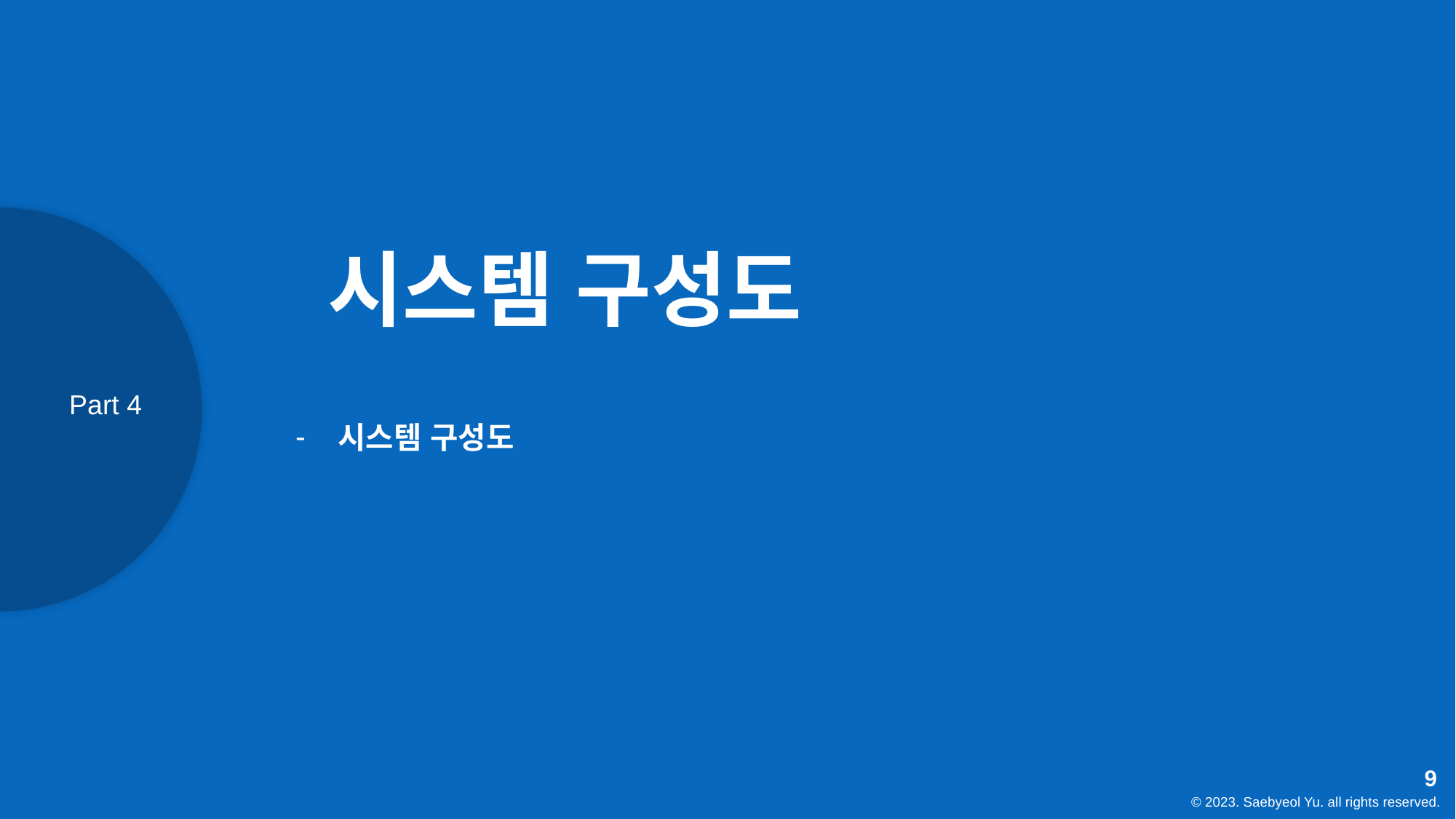

시스템 구성도
시스템 구성도

Part 4
9